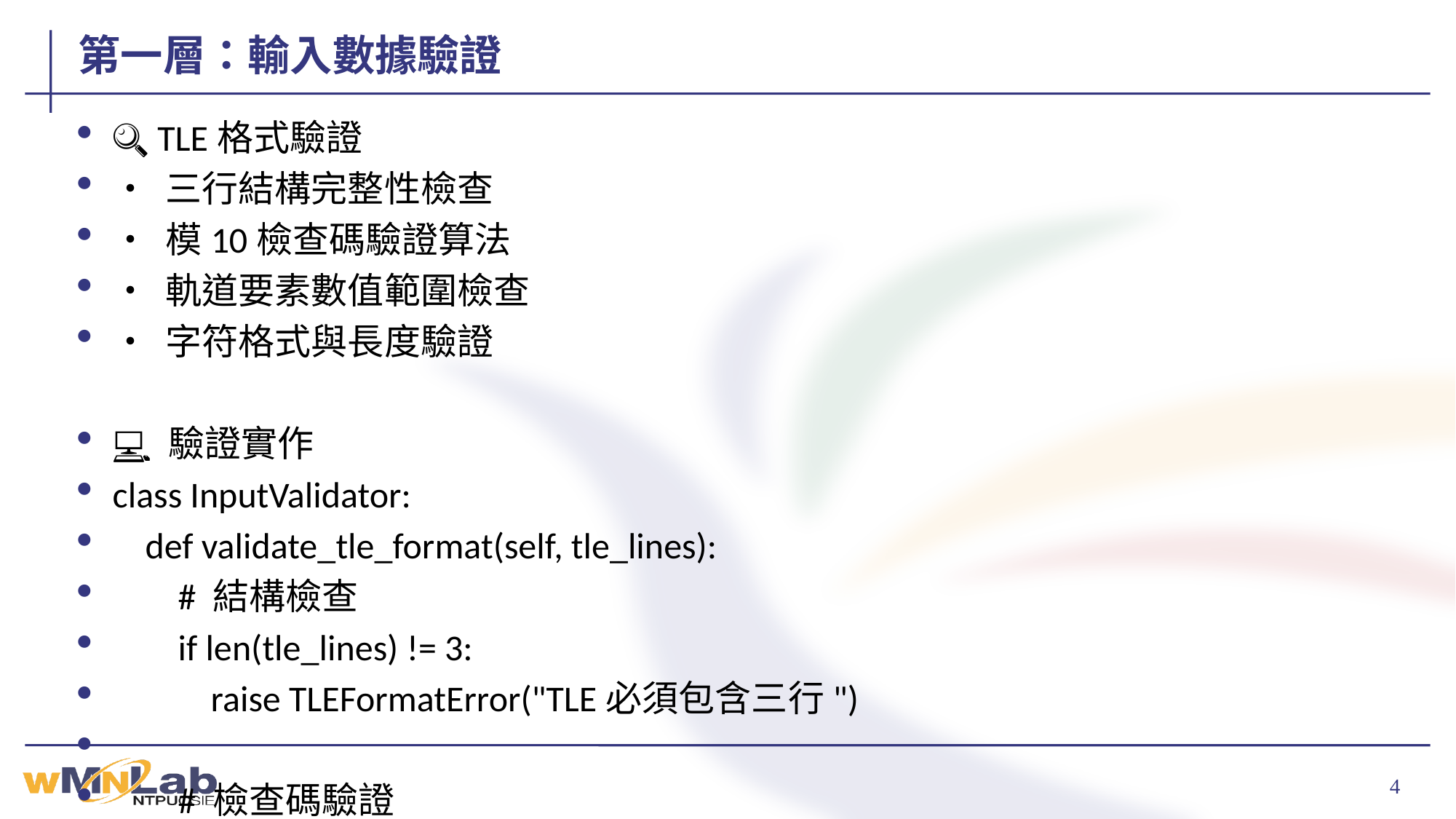

# 第一層：輸入數據驗證
🔍 TLE格式驗證
• 三行結構完整性檢查
• 模10檢查碼驗證算法
• 軌道要素數值範圍檢查
• 字符格式與長度驗證

💻 驗證實作
class InputValidator:
    def validate_tle_format(self, tle_lines):
        # 結構檢查
        if len(tle_lines) != 3:
            raise TLEFormatError("TLE必須包含三行")

        # 檢查碼驗證
        for i, line in enumerate(tle_lines[1:], 1):
            if not self._verify_checksum(line):
                raise ChecksumError(f"第{i}行檢查碼錯誤")

    def validate_orbital_elements(self, elements):
        # 軌道傾角: 0-180度
        if not 0 <= elements.inclination <= 180:
            raise ValidationError("軌道傾角超出有效範圍")

        # 偏心率: 0-1
        if not 0 <= elements.eccentricity < 1:
            raise ValidationError("偏心率超出有效範圍")